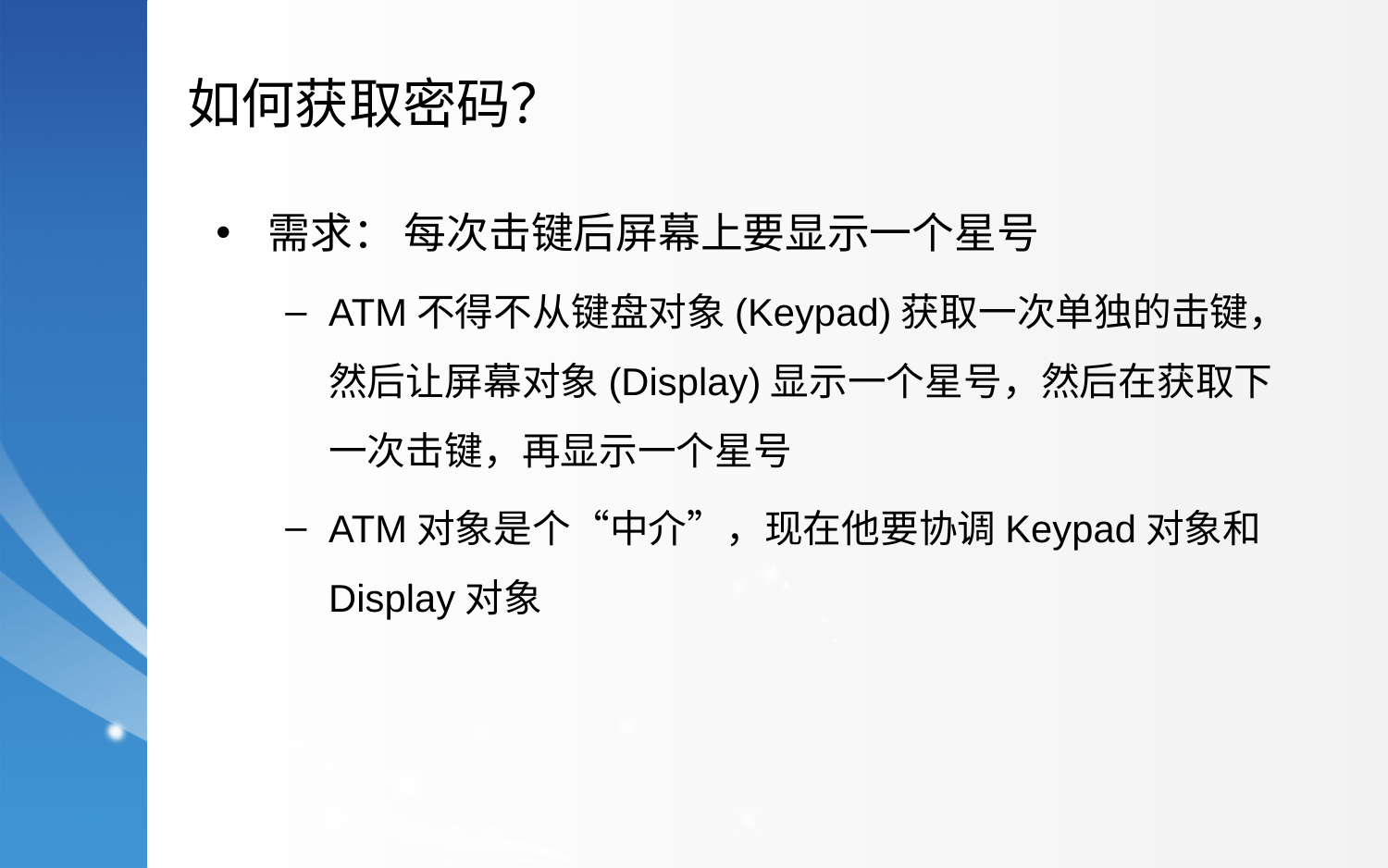

如何获取密码？

需求： 每次击键后屏幕上要显示一个星号
ATM不得不从键盘对象(Keypad)获取一次单独的击键， 然后让屏幕对象(Display)显示一个星号，然后在获取下一次击键，再显示一个星号
ATM对象是个“中介”，现在他要协调Keypad对象和Display对象